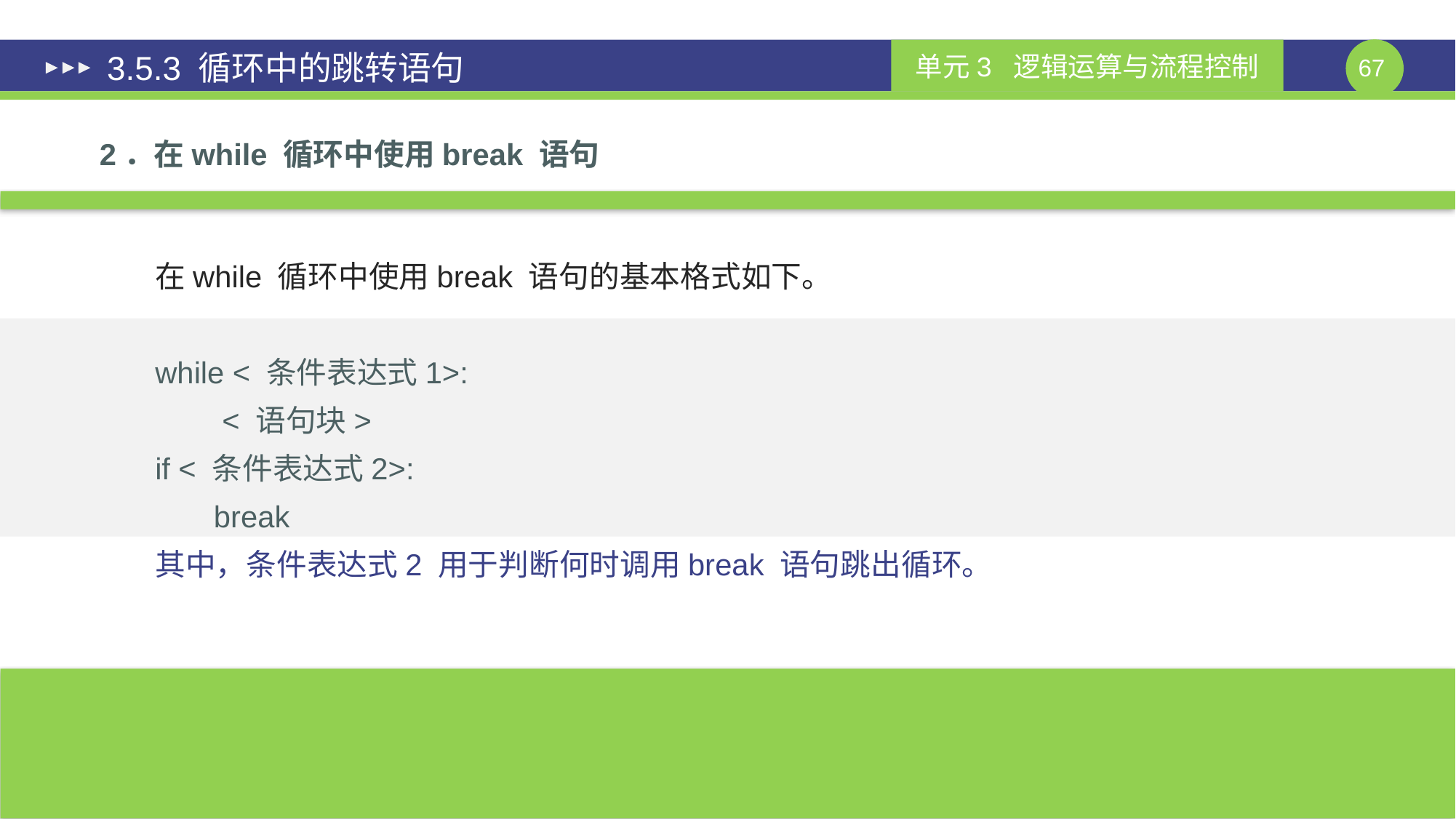

# 3.5.3 循环中的跳转语句
2．在while 循环中使用break 语句

在while 循环中使用break 语句的基本格式如下。

while < 条件表达式1>:
        < 语句块>
if < 条件表达式2>:
       break
其中，条件表达式2 用于判断何时调用break 语句跳出循环。